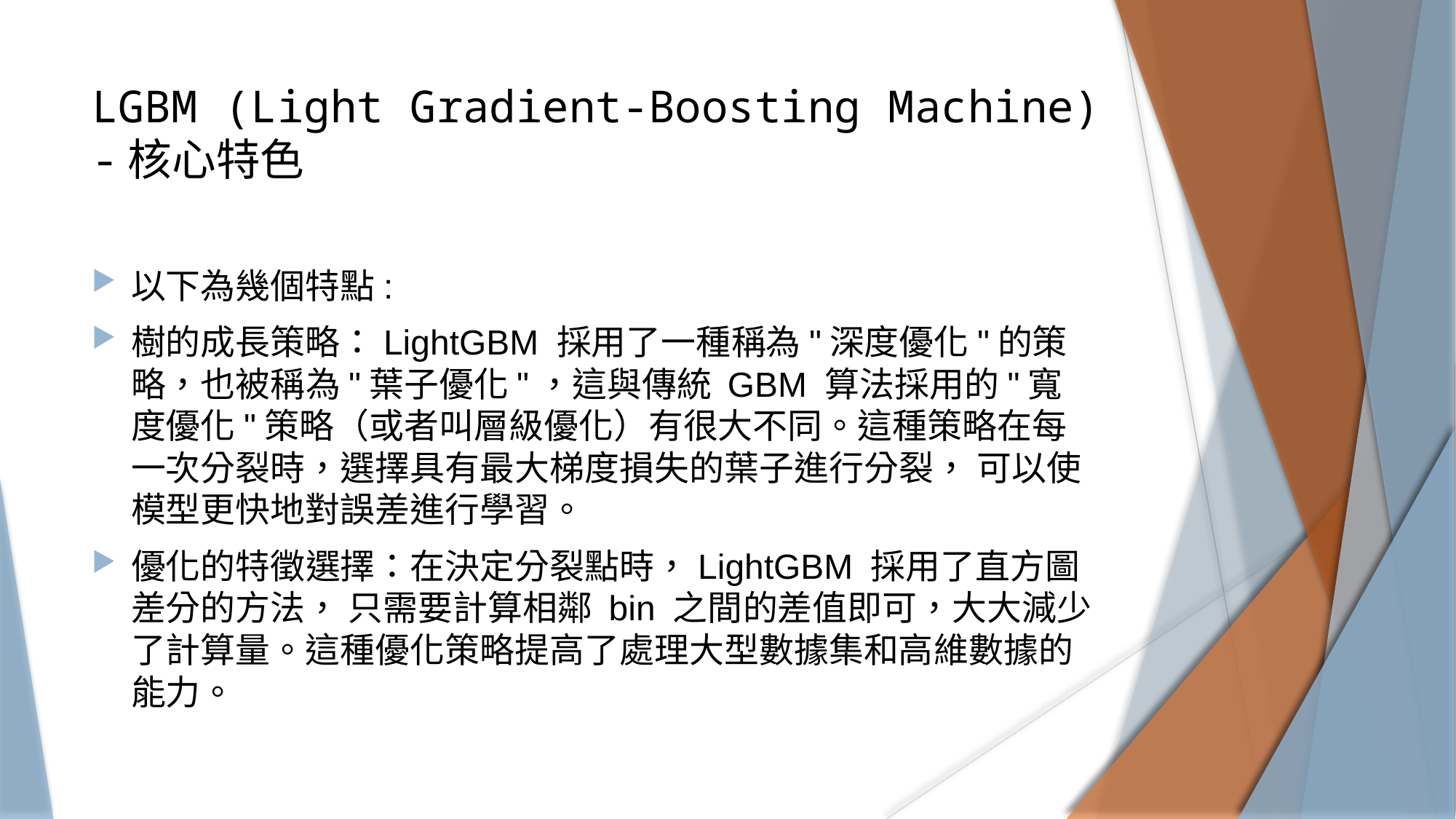

# LGBM (Light Gradient-Boosting Machine) -核心特色
以下為幾個特點:
樹的成長策略：LightGBM 採用了一種稱為"深度優化"的策略，也被稱為"葉子優化"，這與傳統 GBM 算法採用的"寬度優化"策略（或者叫層級優化）有很大不同。這種策略在每一次分裂時，選擇具有最大梯度損失的葉子進行分裂， 可以使模型更快地對誤差進行學習。
優化的特徵選擇：在決定分裂點時，LightGBM 採用了直方圖差分的方法， 只需要計算相鄰 bin 之間的差值即可，大大減少了計算量。這種優化策略提高了處理大型數據集和高維數據的能力。